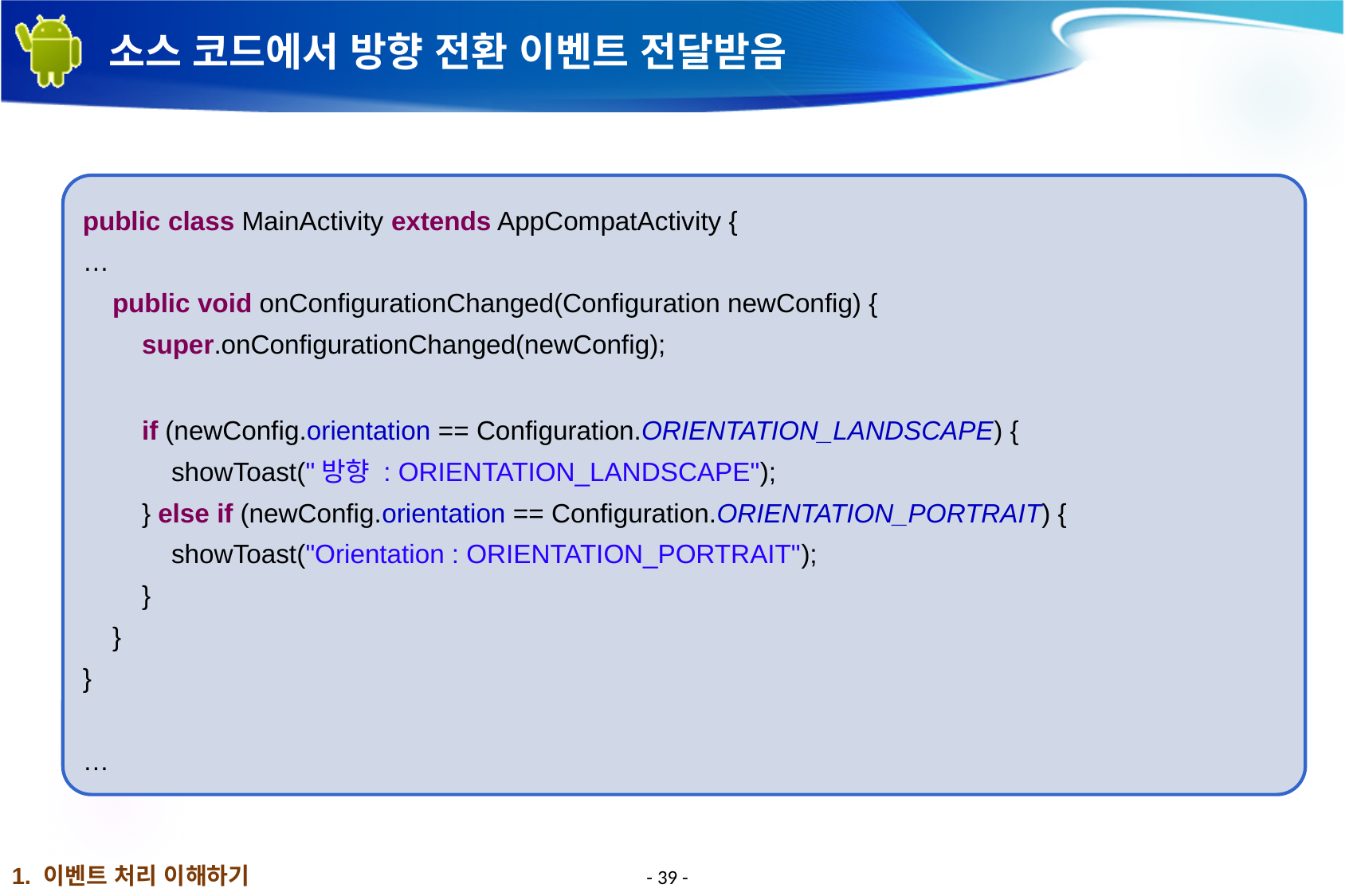

# 소스 코드에서 방향 전환 이벤트 전달받음

public class MainActivity extends AppCompatActivity {
…
    public void onConfigurationChanged(Configuration newConfig) {
        super.onConfigurationChanged(newConfig);

        if (newConfig.orientation == Configuration.ORIENTATION_LANDSCAPE) {
            showToast("방향 : ORIENTATION_LANDSCAPE");
        } else if (newConfig.orientation == Configuration.ORIENTATION_PORTRAIT) {
            showToast("Orientation : ORIENTATION_PORTRAIT");
        }
    }
}

…
1. 이벤트 처리 이해하기